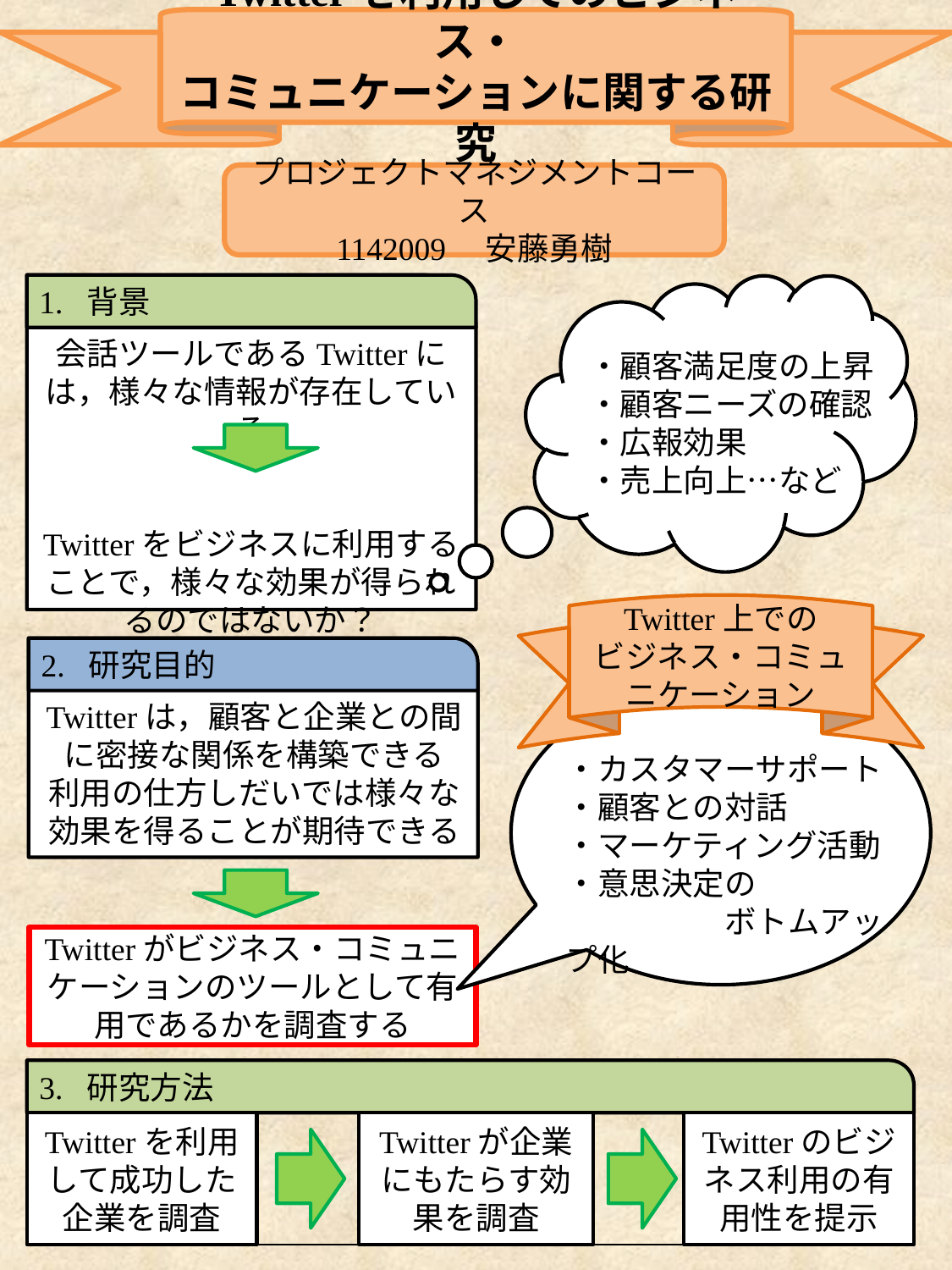

Twitterを利用してのビジネス・
コミュニケーションに関する研究
プロジェクトマネジメントコース
1142009　安藤勇樹

1.  背景

会話ツールであるTwitterには，様々な情報が存在している

Twitterをビジネスに利用することで，様々な効果が得られるのではないか？
・顧客満足度の上昇
・顧客ニーズの確認
・広報効果
・売上向上…など

Twitter上での
ビジネス・コミュニケーション
2.  研究目的

Twitterは，顧客と企業との間に密接な関係を構築できる
利用の仕方しだいでは様々な効果を得ることが期待できる
・カスタマーサポート
・顧客との対話
・マーケティング活動
・意思決定の
　　　　　ボトムアップ化

Twitterがビジネス・コミュニケーションのツールとして有用であるかを調査する
3.  研究方法
Twitterを利用して成功した
企業を調査
Twitterが企業にもたらす効果を調査
Twitterのビジネス利用の有用性を提示